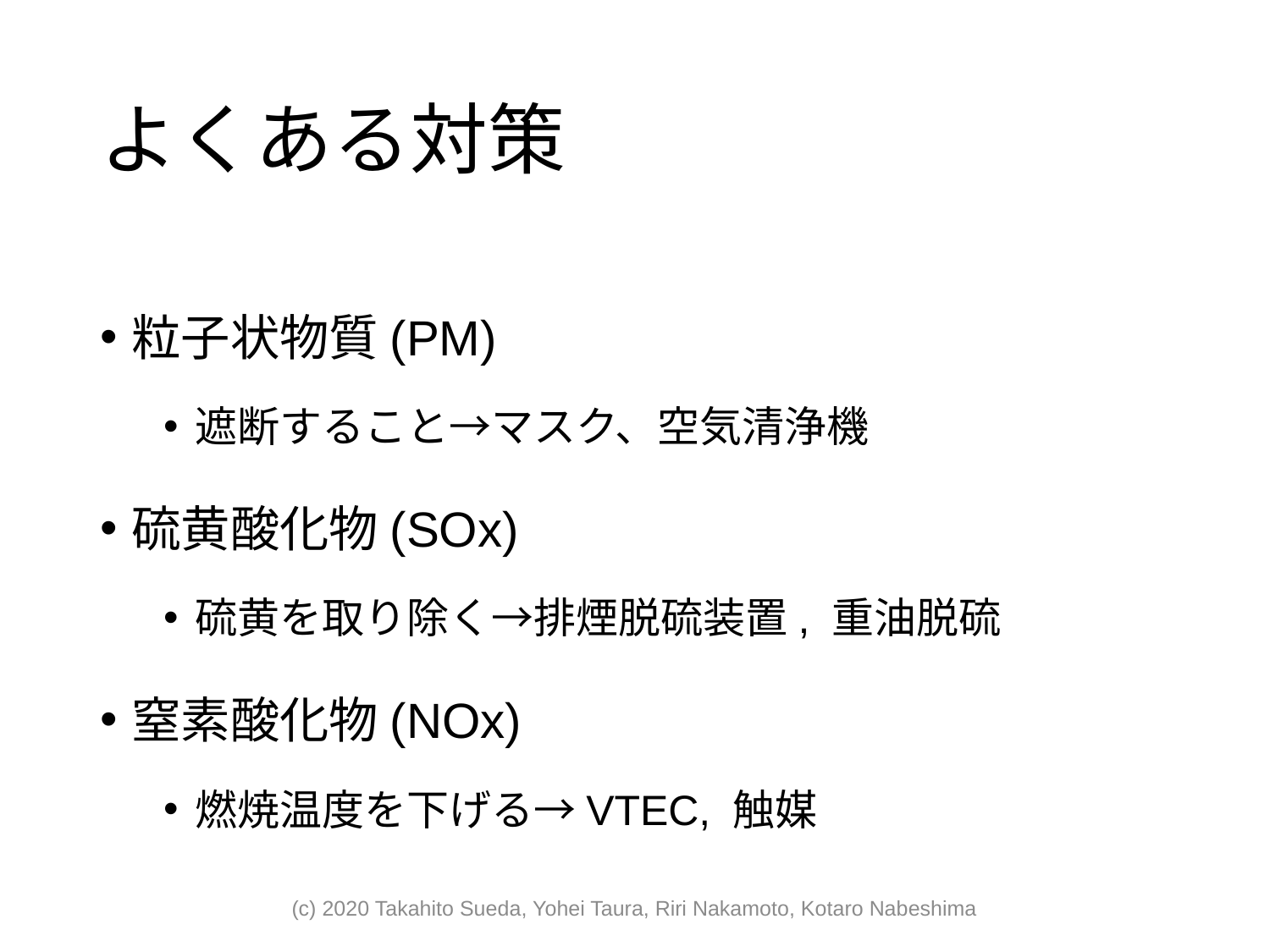

# よくある対策
粒子状物質(PM)
遮断すること→マスク、空気清浄機
硫黄酸化物(SOx)
硫黄を取り除く→排煙脱硫装置, 重油脱硫
窒素酸化物(NOx)
燃焼温度を下げる→VTEC, 触媒
(c) 2020 Takahito Sueda, Yohei Taura, Riri Nakamoto, Kotaro Nabeshima